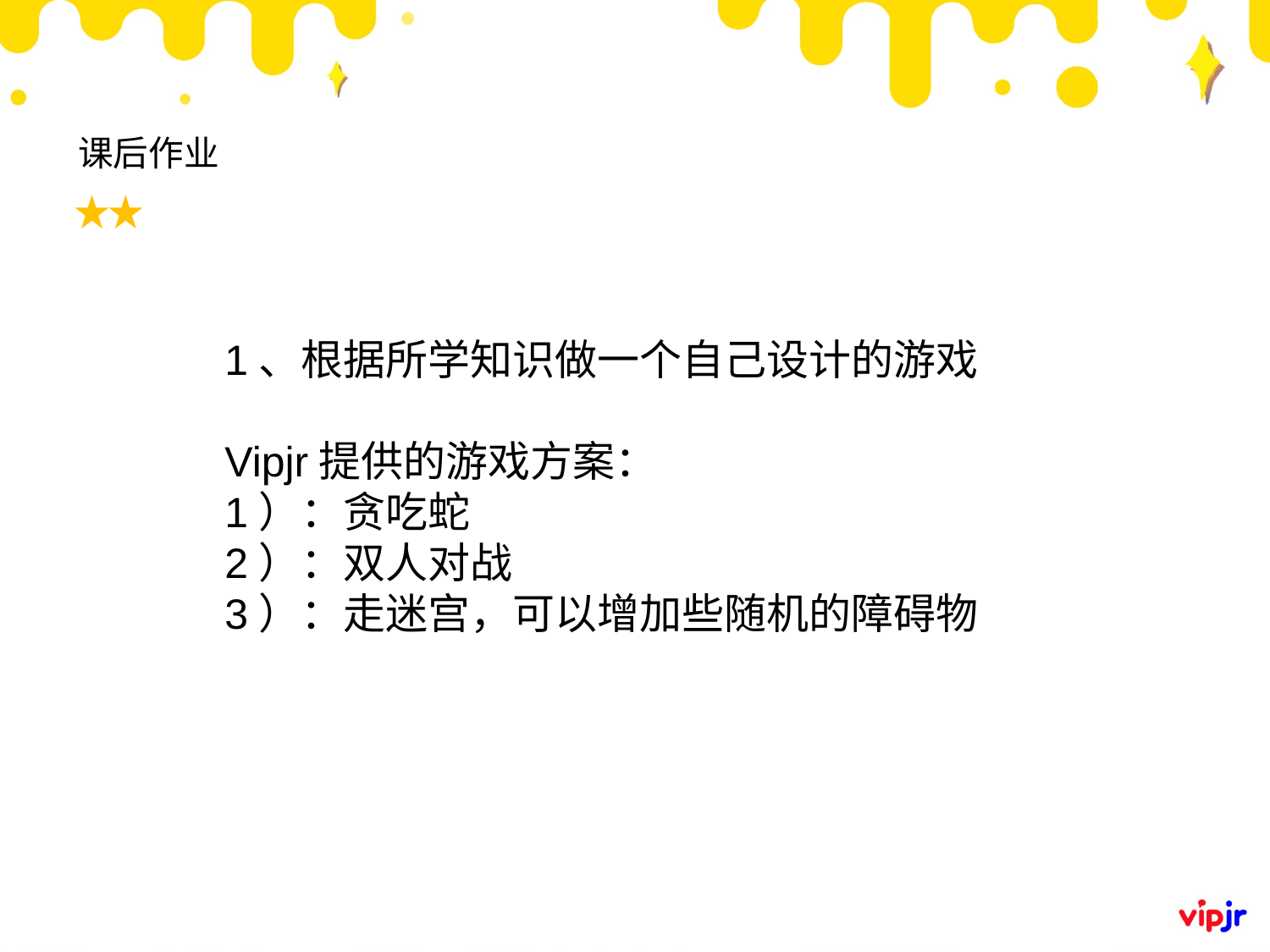

课后作业

1、根据所学知识做一个自己设计的游戏

Vipjr提供的游戏方案：
1）：贪吃蛇
2）：双人对战
3）：走迷宫，可以增加些随机的障碍物